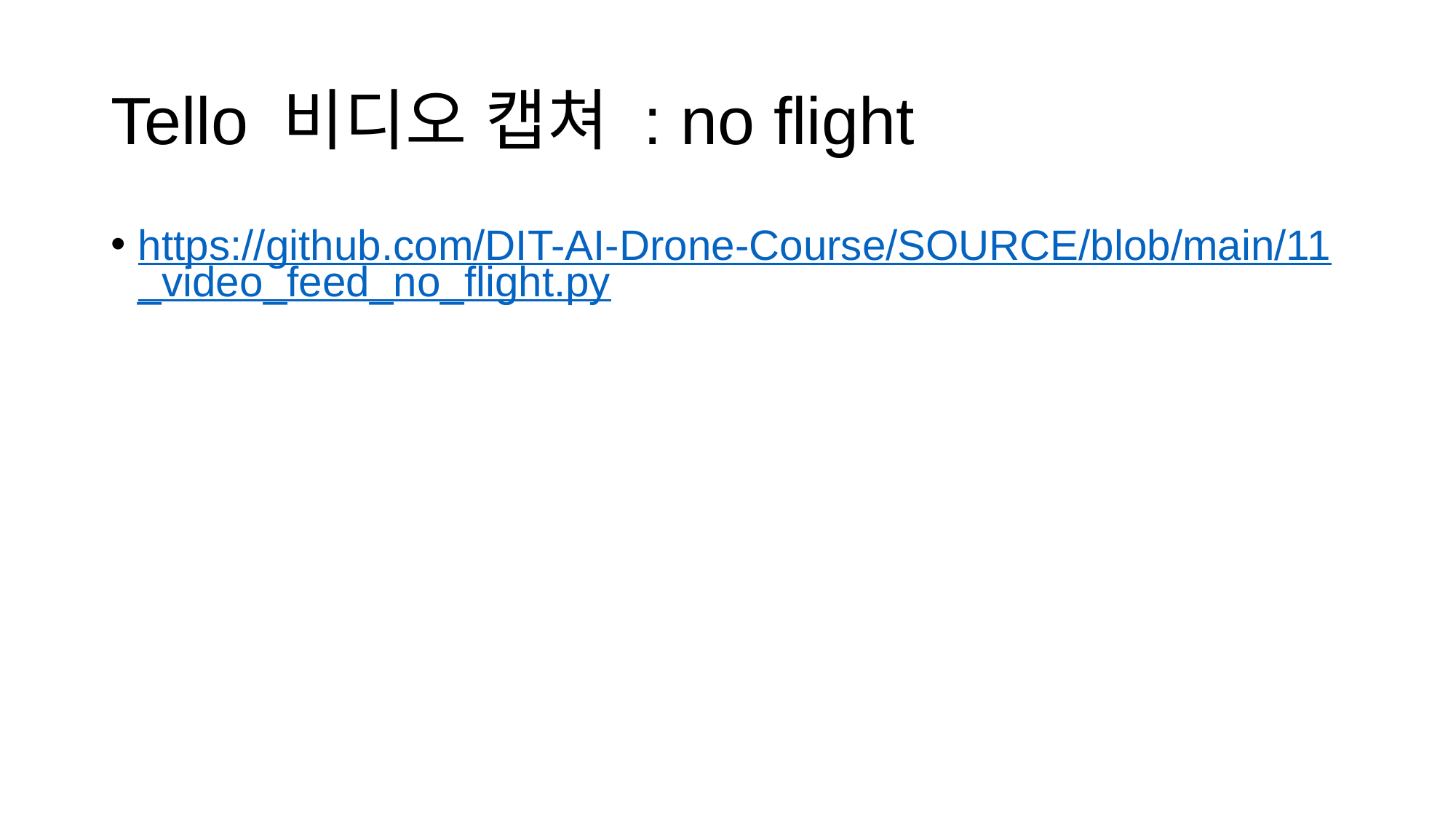

# Tello 비디오 캡쳐 : no flight
https://github.com/DIT-AI-Drone-Course/SOURCE/blob/main/11_video_feed_no_flight.py